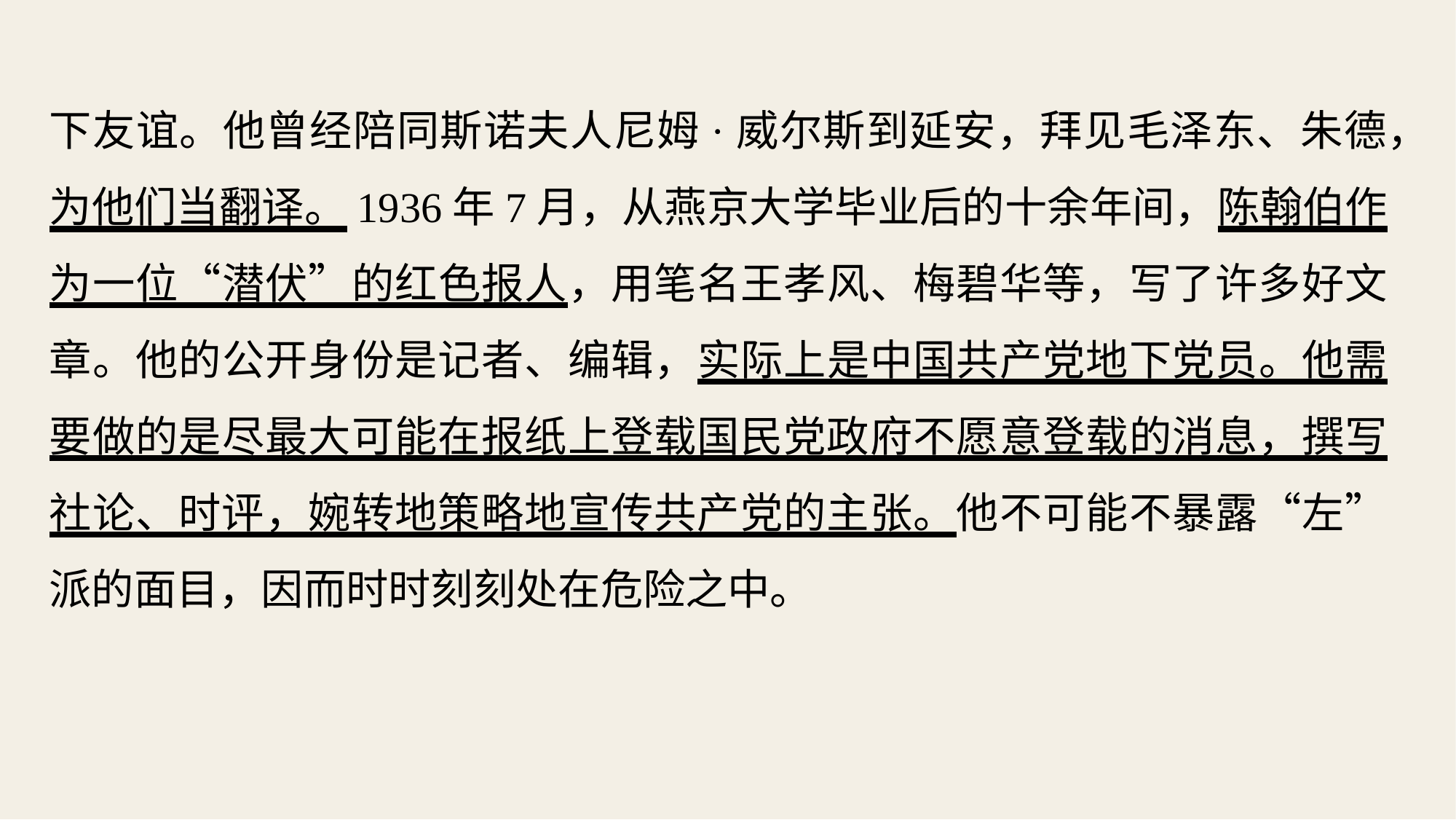

下友谊。他曾经陪同斯诺夫人尼姆·威尔斯到延安，拜见毛泽东、朱德，为他们当翻译。1936年7月，从燕京大学毕业后的十余年间，陈翰伯作为一位“潜伏”的红色报人，用笔名王孝风、梅碧华等，写了许多好文章。他的公开身份是记者、编辑，实际上是中国共产党地下党员。他需要做的是尽最大可能在报纸上登载国民党政府不愿意登载的消息，撰写社论、时评，婉转地策略地宣传共产党的主张。他不可能不暴露“左”派的面目，因而时时刻刻处在危险之中。